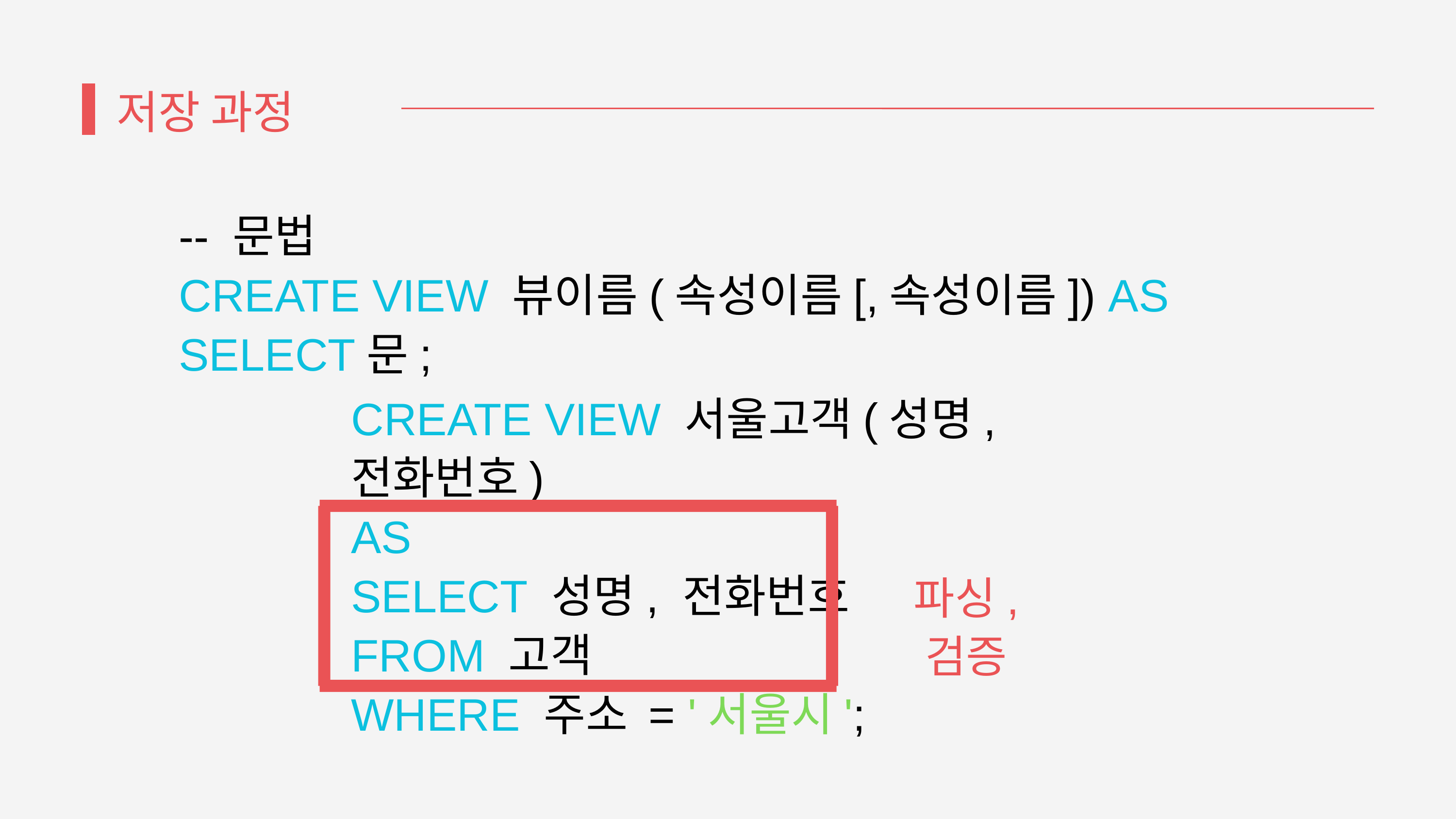

저장 과정

-- 문법
CREATE VIEW 뷰이름(속성이름[,속성이름]) AS SELECT문;
CREATE VIEW 서울고객(성명, 전화번호)
AS
SELECT 성명, 전화번호
FROM 고객
WHERE 주소 = '서울시';

파싱, 검증